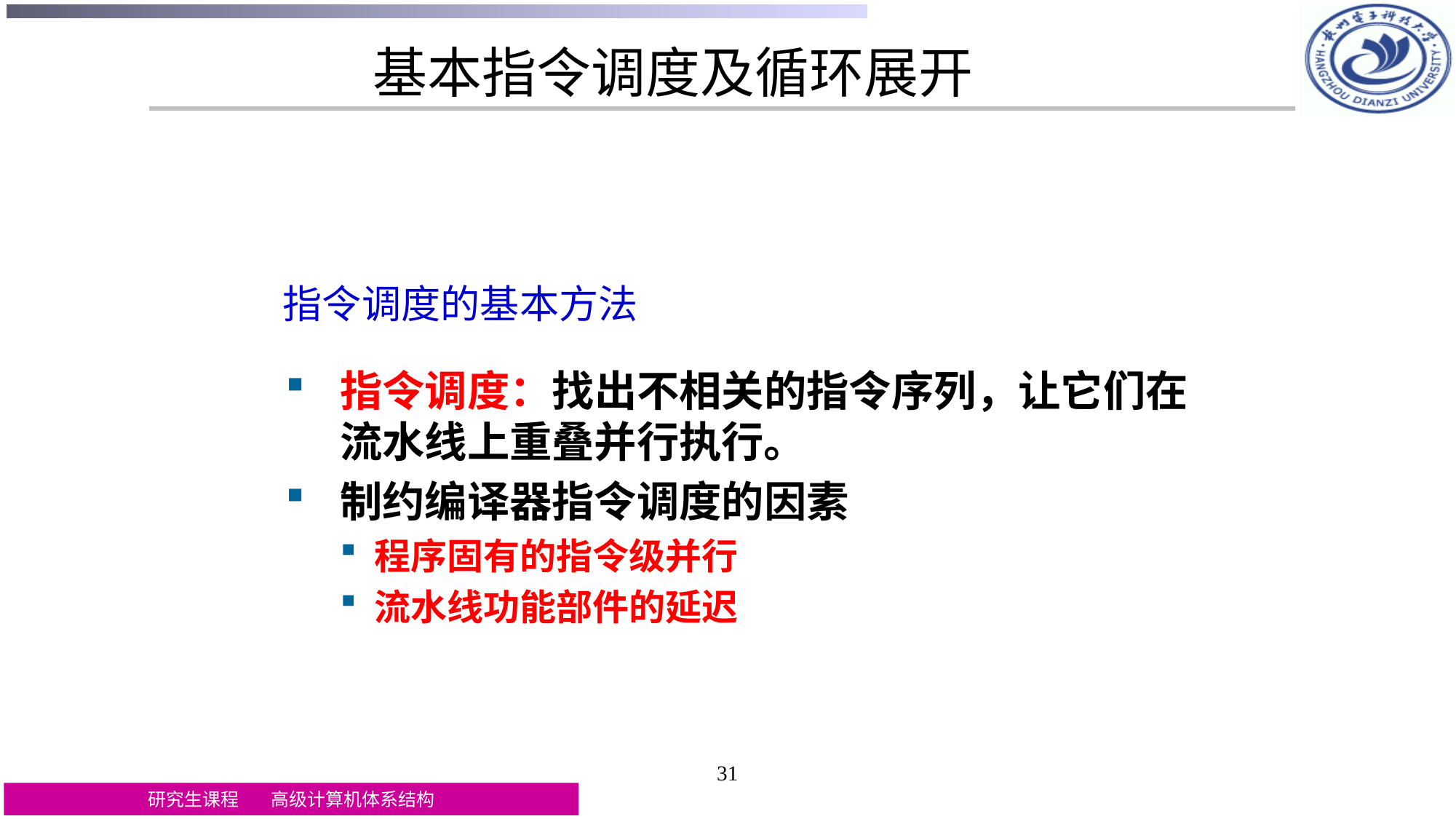

基本指令调度及循环展开
指令调度的基本方法
指令调度：找出不相关的指令序列，让它们在流水线上重叠并行执行。
制约编译器指令调度的因素
程序固有的指令级并行
流水线功能部件的延迟
31